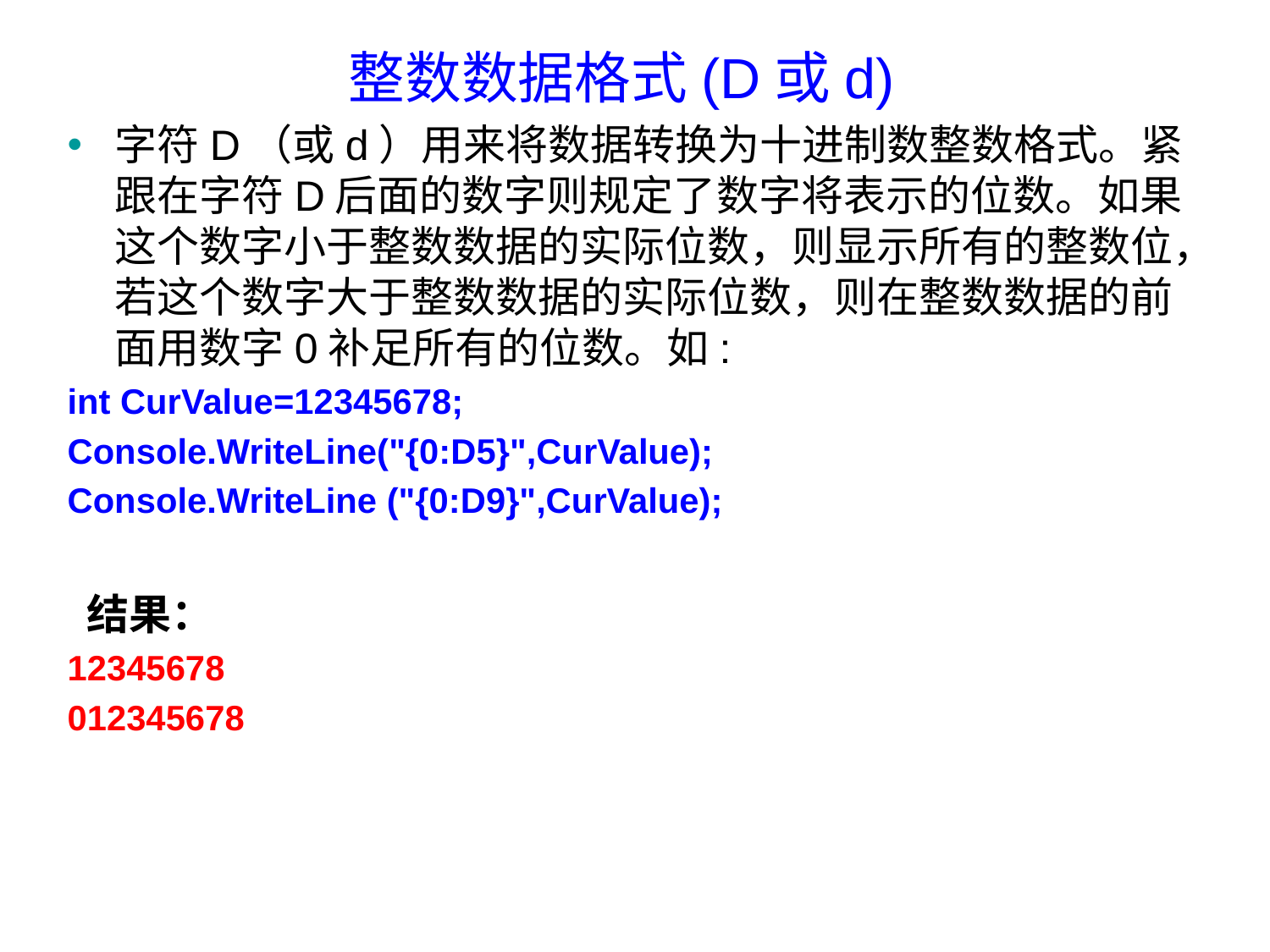

整数数据格式(D或d)
字符D（或d）用来将数据转换为十进制数整数格式。紧跟在字符D后面的数字则规定了数字将表示的位数。如果这个数字小于整数数据的实际位数，则显示所有的整数位，若这个数字大于整数数据的实际位数，则在整数数据的前面用数字0补足所有的位数。如:
int CurValue=12345678;
Console.WriteLine("{0:D5}",CurValue);
Console.WriteLine ("{0:D9}",CurValue);

 结果：
12345678
012345678